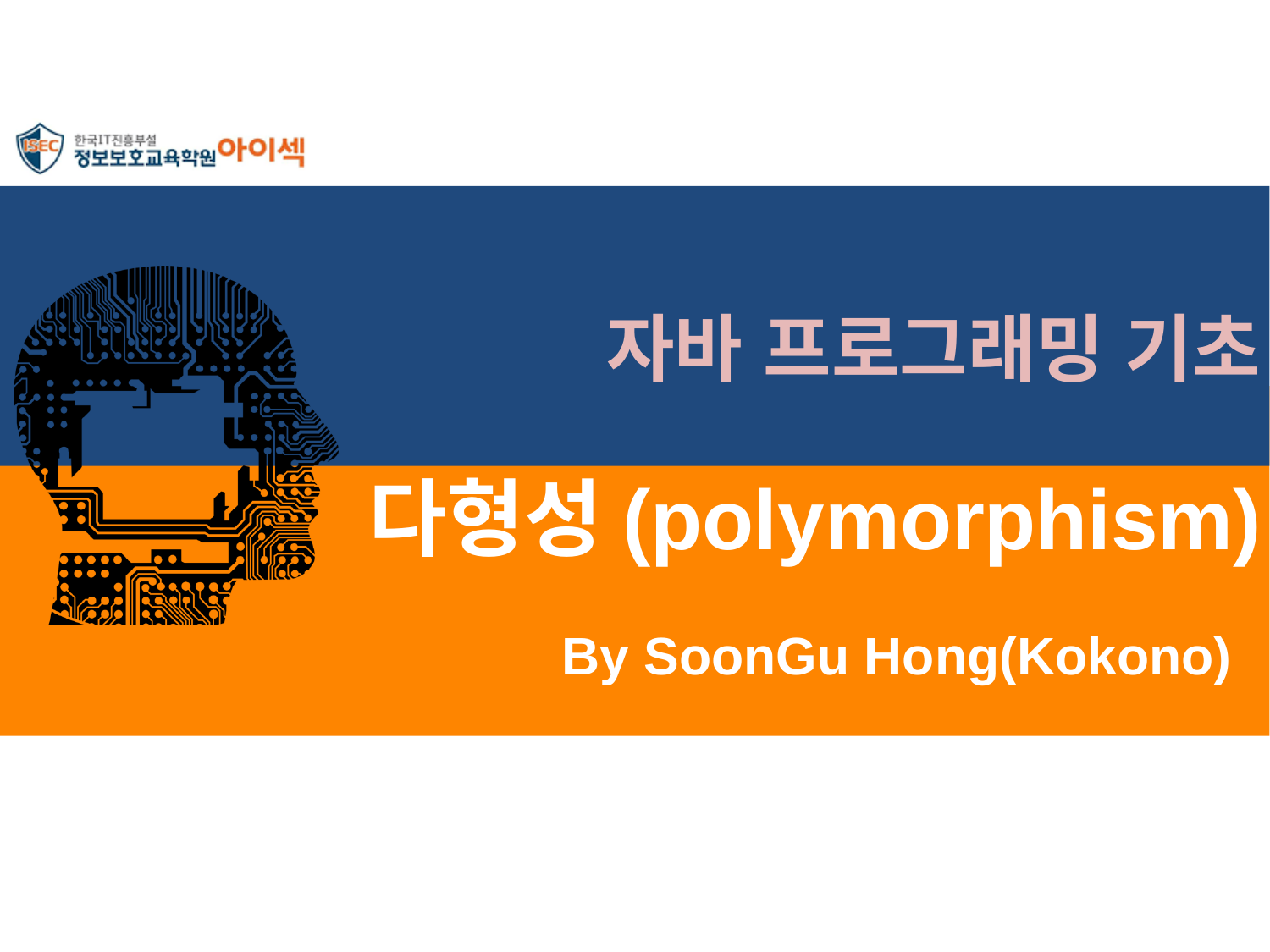

자바 프로그래밍 기초
# 다형성(polymorphism)
By SoonGu Hong(Kokono)